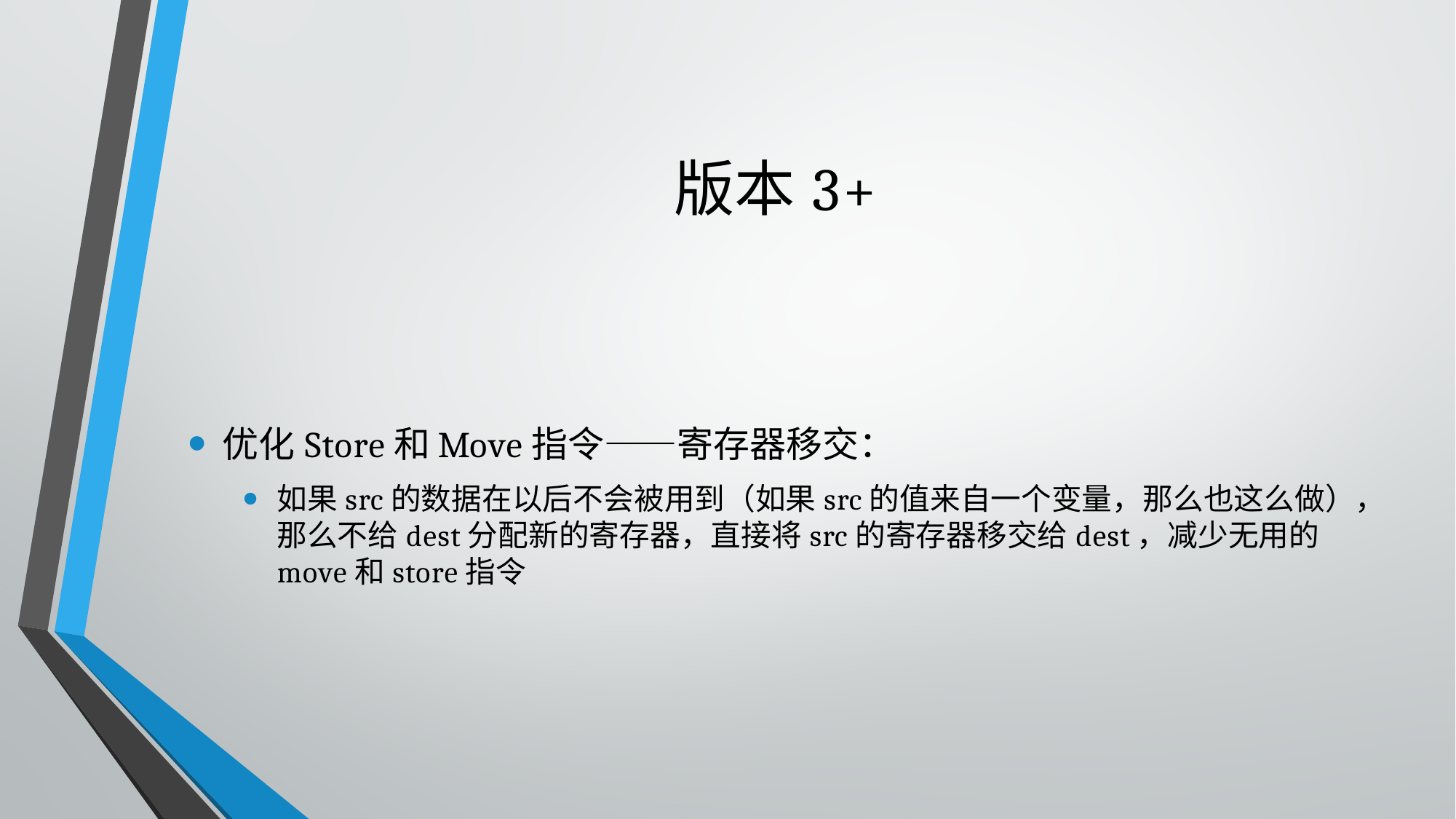

# 版本3+
优化Store和Move指令——寄存器移交：
如果src的数据在以后不会被用到（如果src的值来自一个变量，那么也这么做），那么不给dest分配新的寄存器，直接将src的寄存器移交给dest，减少无用的move和store指令